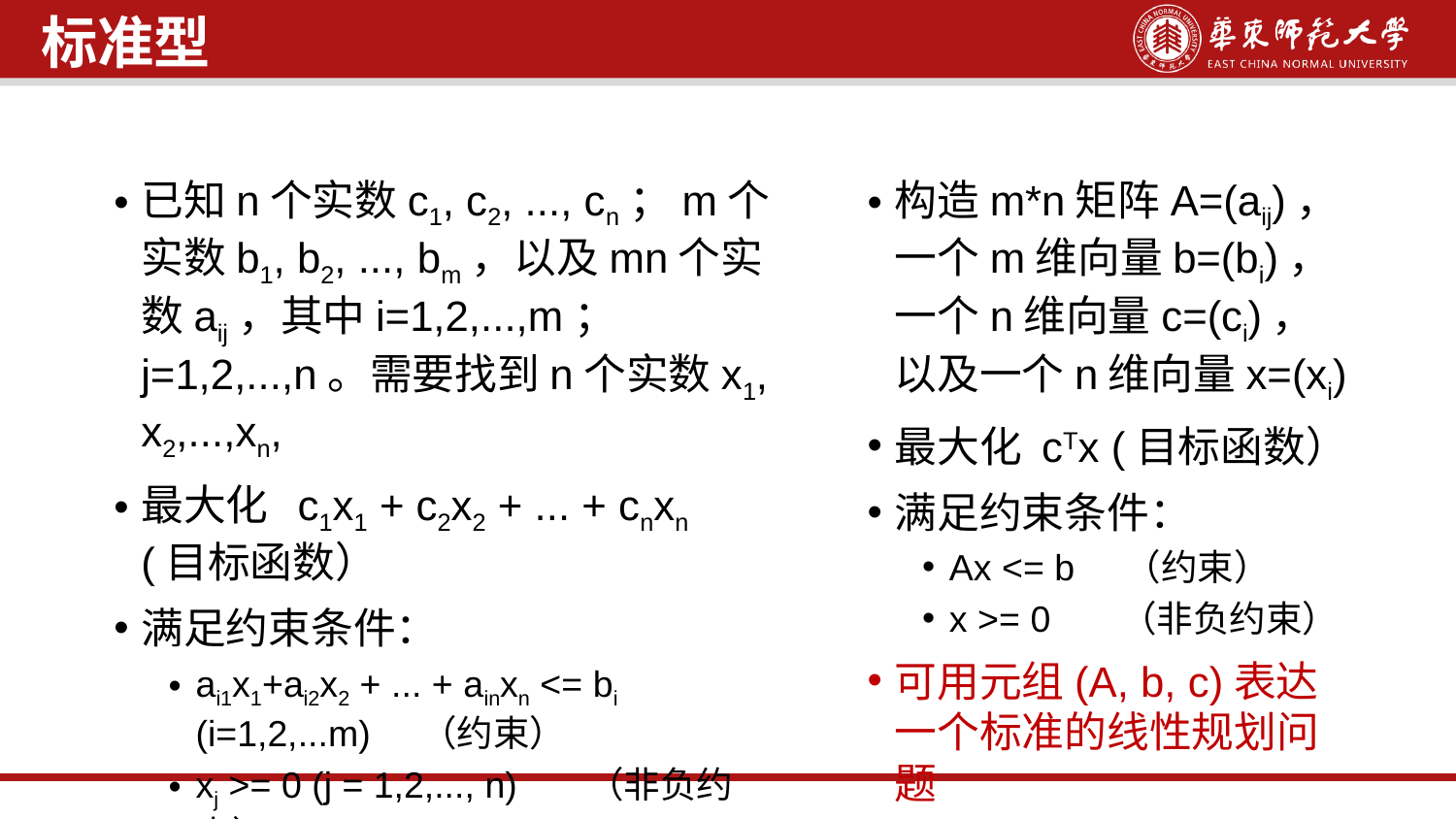

标准型
已知n个实数c1, c2, ..., cn；m个实数b1, b2, ..., bm，以及mn个实数aij，其中i=1,2,...,m；j=1,2,...,n。需要找到n个实数x1, x2,...,xn,
最大化  c1x1 + c2x2 + ... + cnxn     (目标函数）
满足约束条件：
ai1x1+ai2x2 + ... + ainxn <= bi  (i=1,2,...m)    （约束）
xj >= 0 (j = 1,2,..., n)      （非负约束）

构造m*n矩阵A=(aij)，一个m维向量b=(bi)，一个n维向量c=(ci)，以及一个n维向量x=(xi)
最大化 cTx (目标函数）
满足约束条件：
Ax <= b    （约束）
x >= 0      （非负约束）
可用元组(A, b, c)表达一个标准的线性规划问题